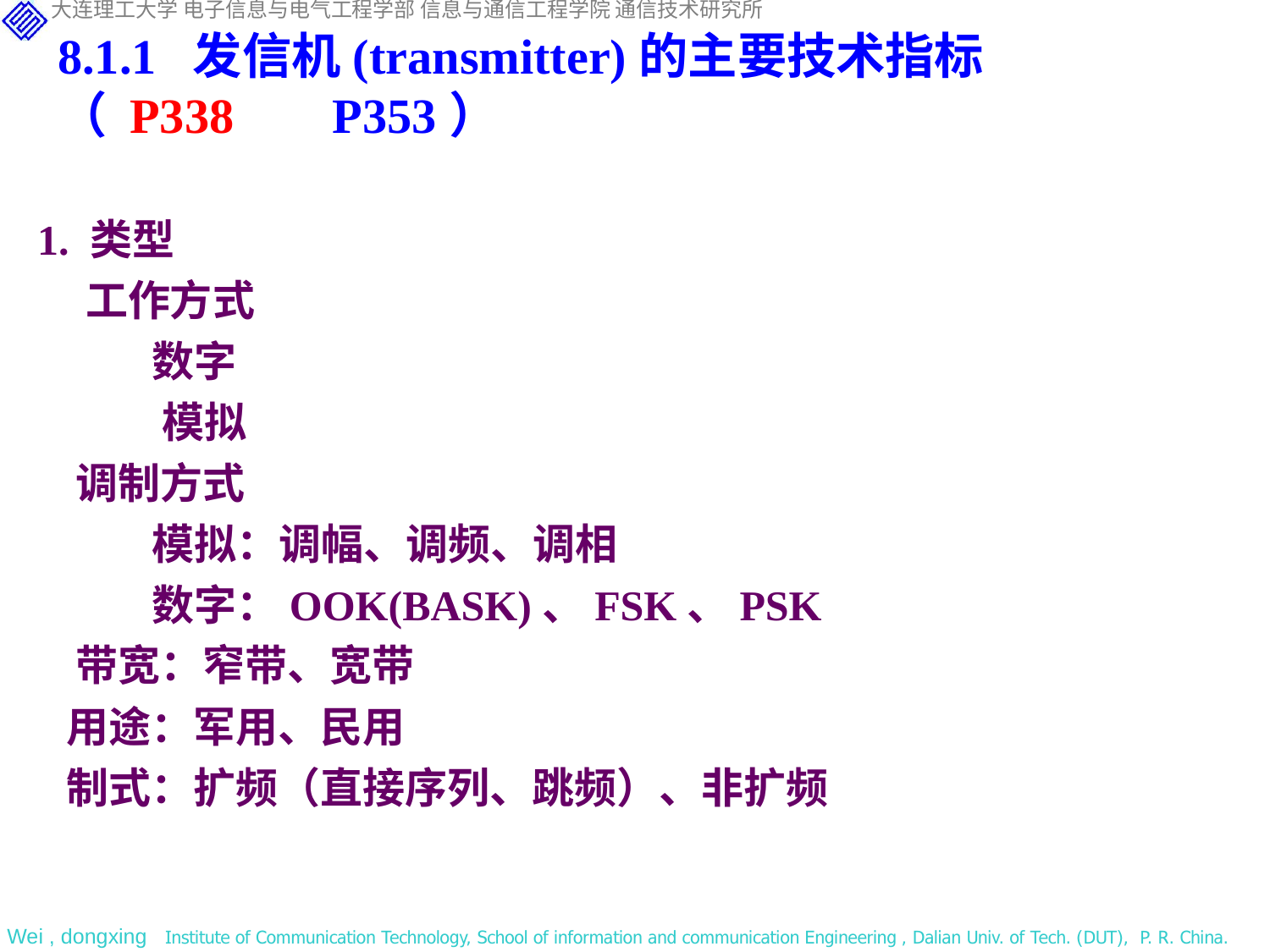

8.1.1  发信机(transmitter)的主要技术指标
（ P338        P353）
1. 类型
    工作方式
           数字
            模拟
   调制方式
           模拟：调幅、调频、调相
           数字：OOK(BASK)、FSK、PSK
   带宽：窄带、宽带
  用途：军用、民用
  制式：扩频（直接序列、跳频）、非扩频